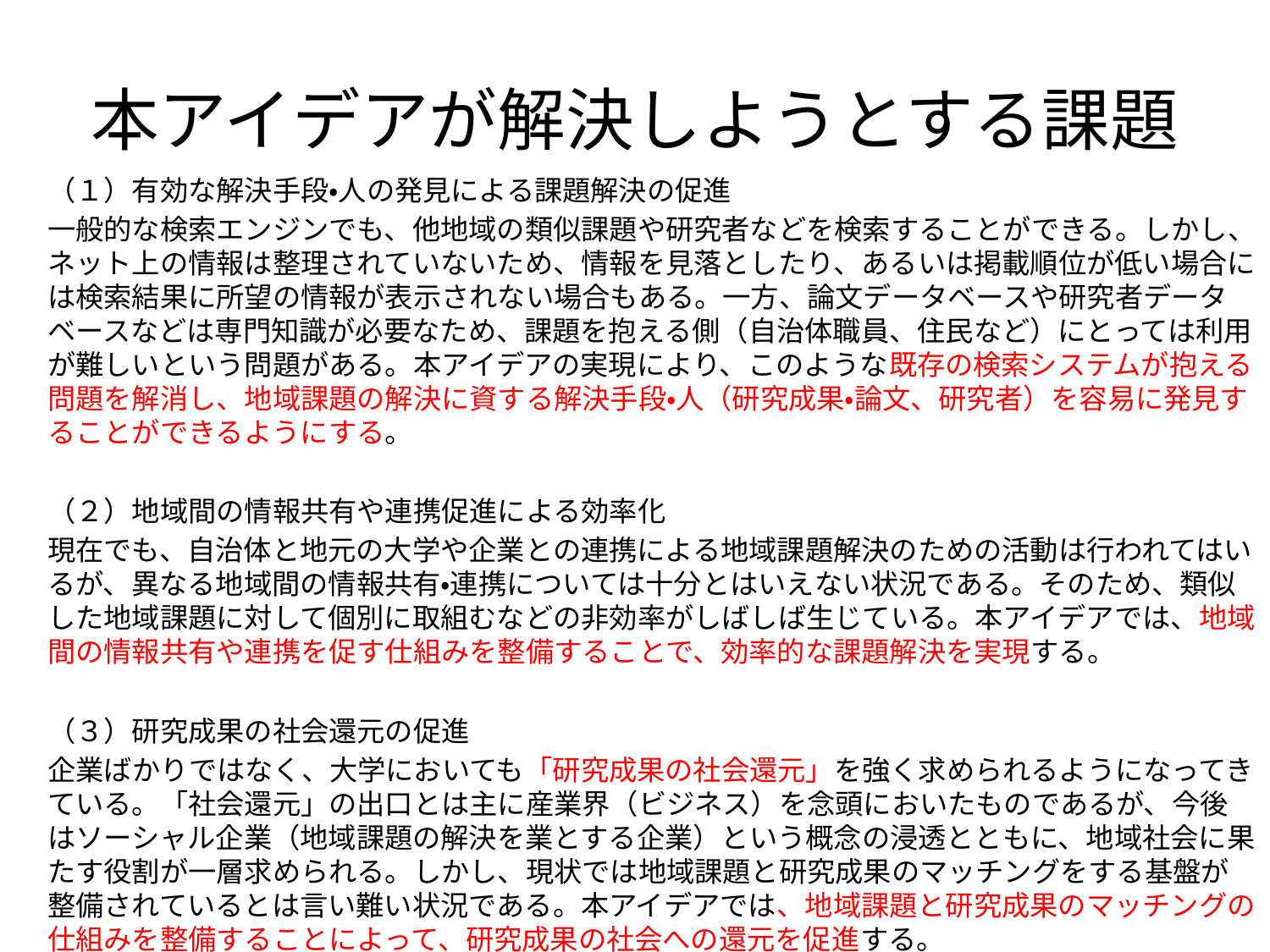

# 本アイデアが解決しようとする課題
（１）有効な解決手段・人の発見による課題解決の促進
一般的な検索エンジンでも、他地域の類似課題や研究者などを検索することができる。しかし、ネット上の情報は整理されていないため、情報を見落としたり、あるいは掲載順位が低い場合には検索結果に所望の情報が表示されない場合もある。一方、論文データベースや研究者データベースなどは専門知識が必要なため、課題を抱える側（自治体職員、住民など）にとっては利用が難しいという問題がある。本アイデアの実現により、このような既存の検索システムが抱える問題を解消し、地域課題の解決に資する解決手段・人（研究成果・論文、研究者）を容易に発見することができるようにする。

（２）地域間の情報共有や連携促進による効率化
現在でも、自治体と地元の大学や企業との連携による地域課題解決のための活動は行われてはいるが、異なる地域間の情報共有・連携については十分とはいえない状況である。そのため、類似した地域課題に対して個別に取組むなどの非効率がしばしば生じている。本アイデアでは、地域間の情報共有や連携を促す仕組みを整備することで、効率的な課題解決を実現する。

（３）研究成果の社会還元の促進
企業ばかりではなく、大学においても「研究成果の社会還元」を強く求められるようになってきている。「社会還元」の出口とは主に産業界（ビジネス）を念頭においたものであるが、今後はソーシャル企業（地域課題の解決を業とする企業）という概念の浸透とともに、地域社会に果たす役割が一層求められる。しかし、現状では地域課題と研究成果のマッチングをする基盤が整備されているとは言い難い状況である。本アイデアでは、地域課題と研究成果のマッチングの仕組みを整備することによって、研究成果の社会への還元を促進する。